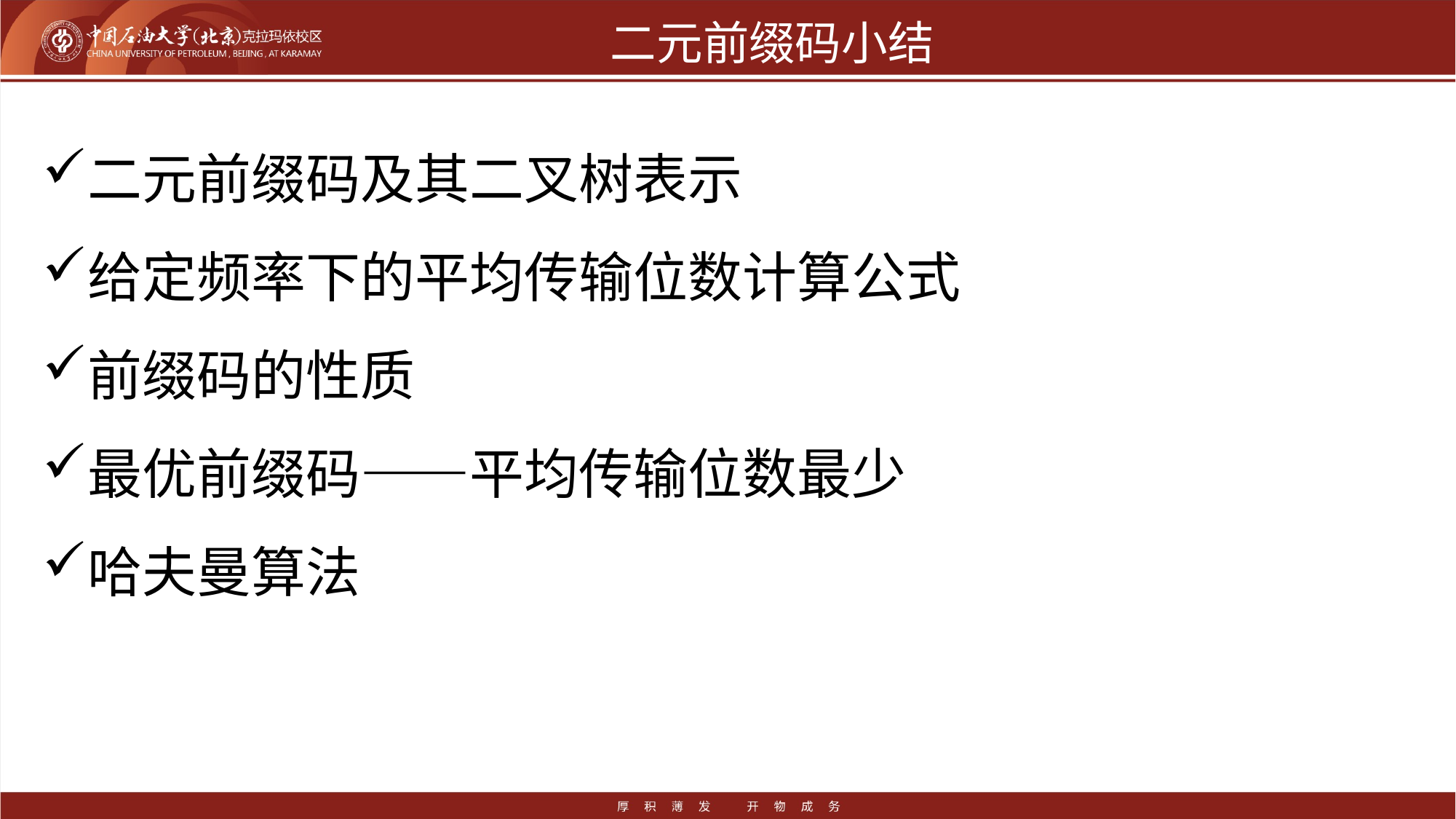

# 二元前缀码小结
二元前缀码及其二叉树表示
给定频率下的平均传输位数计算公式
前缀码的性质
最优前缀码——平均传输位数最少
哈夫曼算法